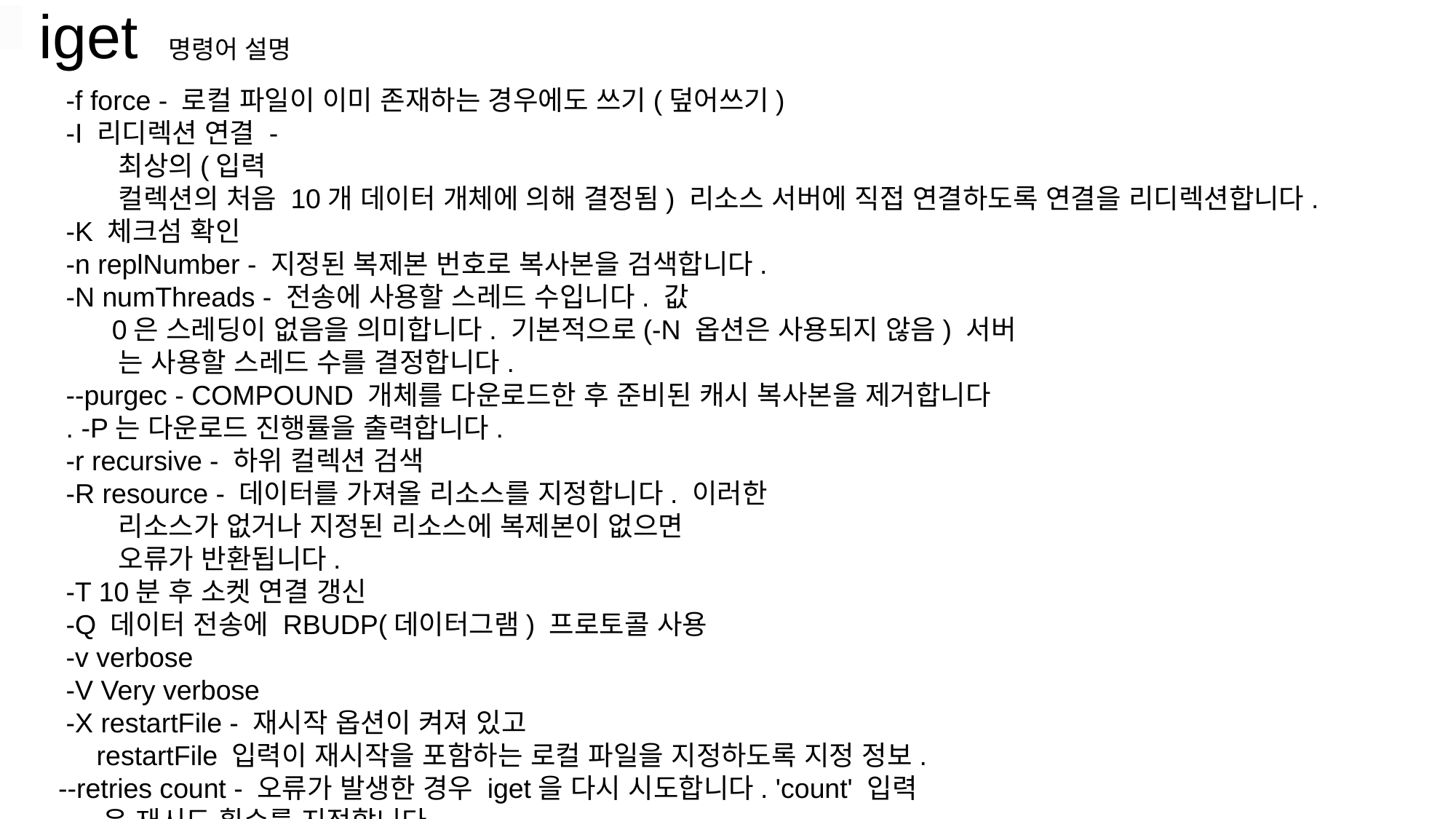

iget 명령어 설명

 -f force - 로컬 파일이 이미 존재하는 경우에도 쓰기(덮어쓰기)
 -I 리디렉션 연결 -
       최상의(입력
       컬렉션의 처음 10개 데이터 개체에 의해 결정됨) 리소스 서버에 직접 연결하도록 연결을 리디렉션합니다.
 -K 체크섬 확인
 -n replNumber - 지정된 복제본 번호로 복사본을 검색합니다.
 -N numThreads - 전송에 사용할 스레드 수입니다. 값
       0은 스레딩이 없음을 의미합니다. 기본적으로(-N 옵션은 사용되지 않음) 서버
       는 사용할 스레드 수를 결정합니다.
 --purgec - COMPOUND 개체를 다운로드한 후 준비된 캐시 복사본을 제거합니다
 . -P는 다운로드 진행률을 출력합니다.
 -r recursive - 하위 컬렉션 검색
 -R resource - 데이터를 가져올 리소스를 지정합니다. 이러한
       리소스가 없거나 지정된 리소스에 복제본이 없으면
       오류가 반환됩니다.
 -T 10분 후 소켓 연결 갱신
 -Q 데이터 전송에 RBUDP(데이터그램) 프로토콜 사용
 -v verbose
 -V Very verbose
 -X restartFile - 재시작 옵션이 켜져 있고
     restartFile 입력이 재시작을 포함하는 로컬 파일을 지정하도록 지정 정보.
--retries count - 오류가 발생한 경우 iget을 다시 시도합니다. 'count' 입력
     은 재시도 횟수를 지정합니다.
     -X 옵션 과 함께 사용해야 합니다.
 --lfrestart lfRestartFile - 대용량 파일 다시 시작 옵션이
      켜져 있고 lfRestartFile 입력
      이 다시 시작 정보가 포함된 로컬 파일을 지정하도록 지정합니다.
 -t ticket - 티켓 기반 액세스에 사용할 티켓(문자열)입니다.
 --rlock - 다운로드에 권고 읽기 잠금 사용 --kv_pass -
             key1=value1;key2=value2 형식
 의 리소스 계층 구조에 인용된 키-값 문자열 전달